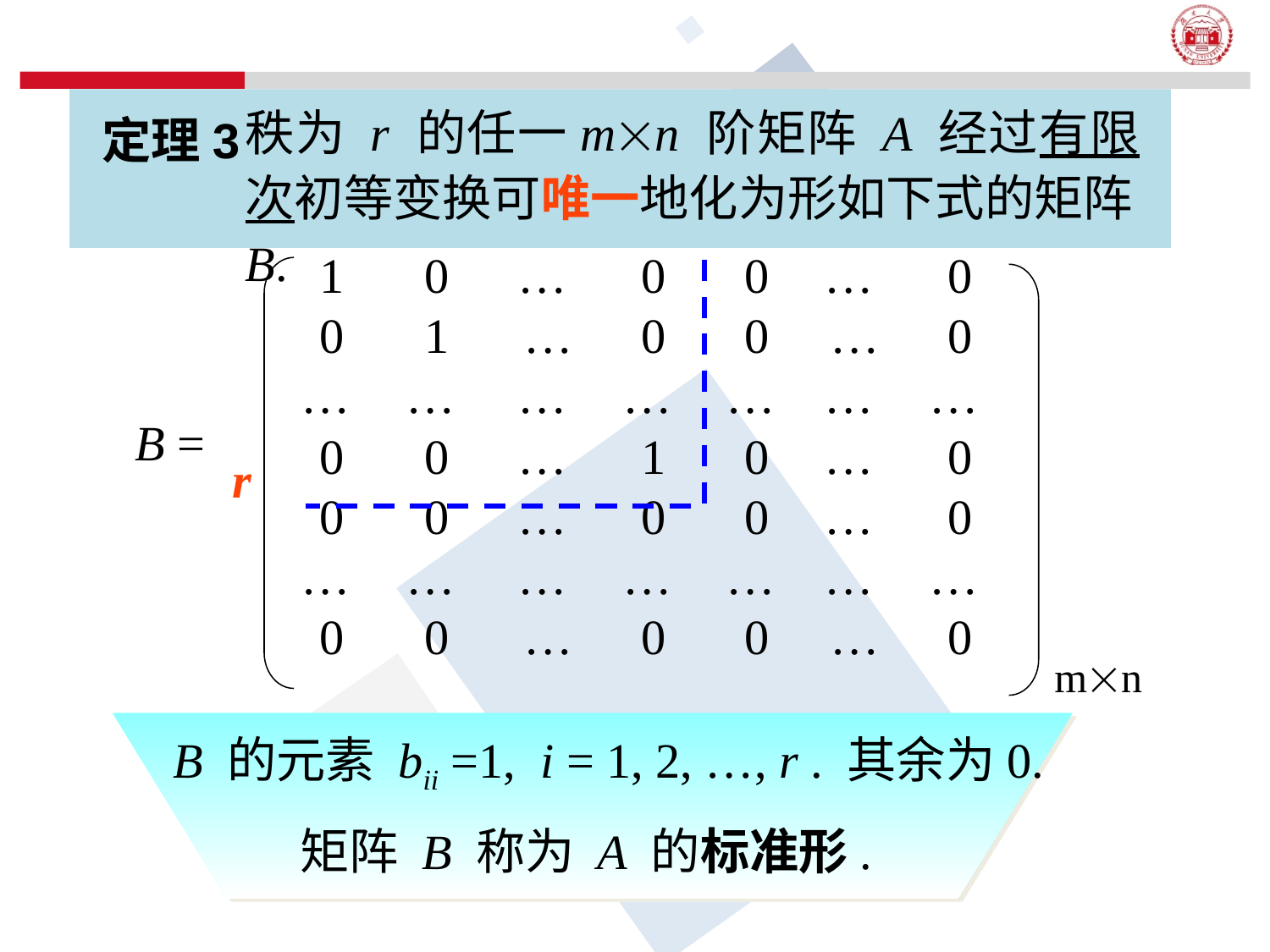

秩为 r 的任一m×n 阶矩阵 A 经过有限次初等变换可唯一地化为形如下式的矩阵B.
定理3

1
0
…
0
0
…
0
0
1
…
0
0
…
0
…
…
…
…
…
…
…
0
0
…
1
0
…
0
0
0
…
0
0
…
0
…
…
…
…
…
…
…
0
0
…
0
0
…
0

B =
m×n

r

B 的元素 bii =1,  i = 1, 2, …, r . 其余为0.
矩阵 B 称为 A 的标准形.